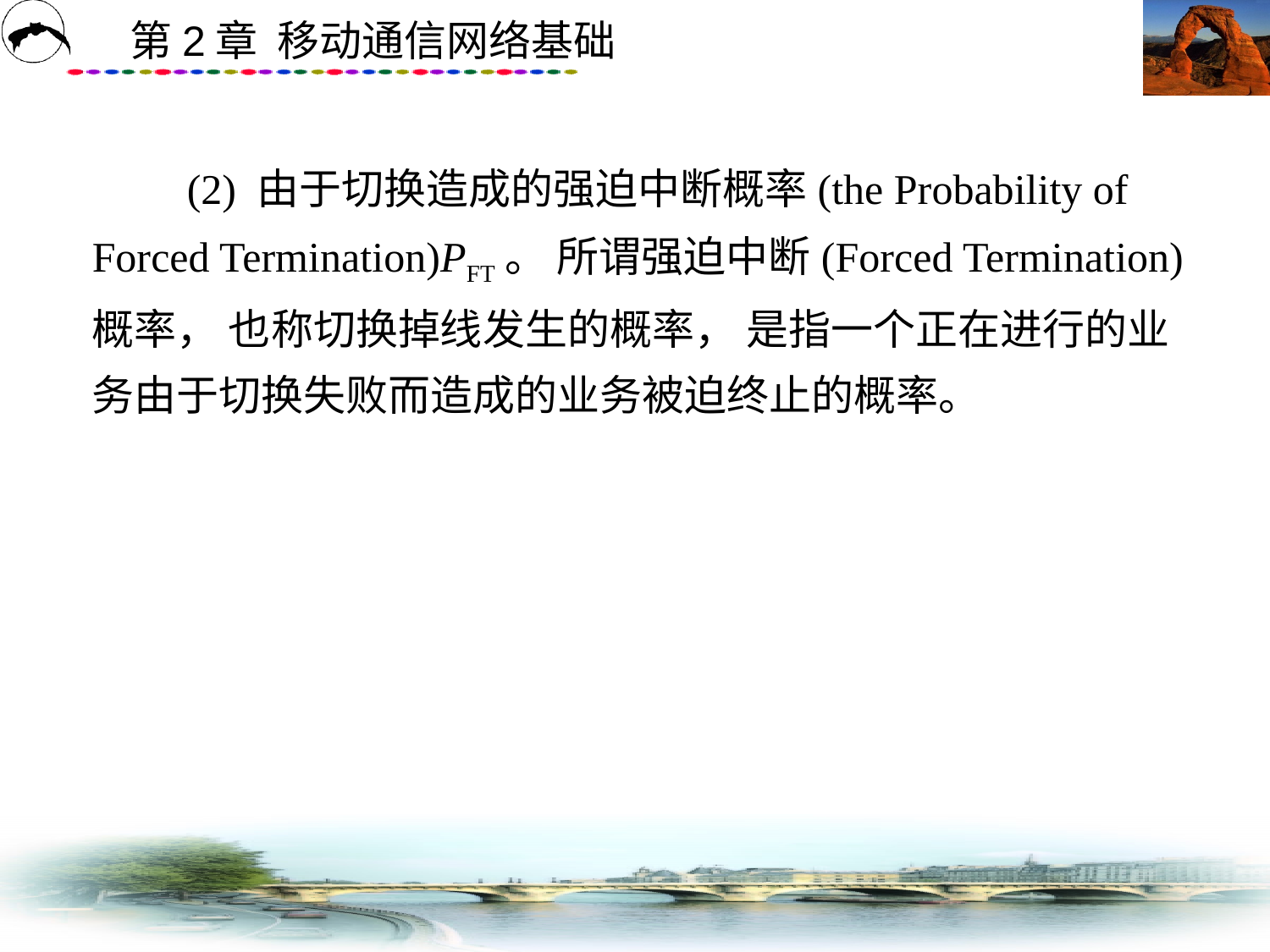

# (2) 由于切换造成的强迫中断概率(the Probability of Forced Termination)PFT。 所谓强迫中断(Forced Termination)概率， 也称切换掉线发生的概率， 是指一个正在进行的业务由于切换失败而造成的业务被迫终止的概率。